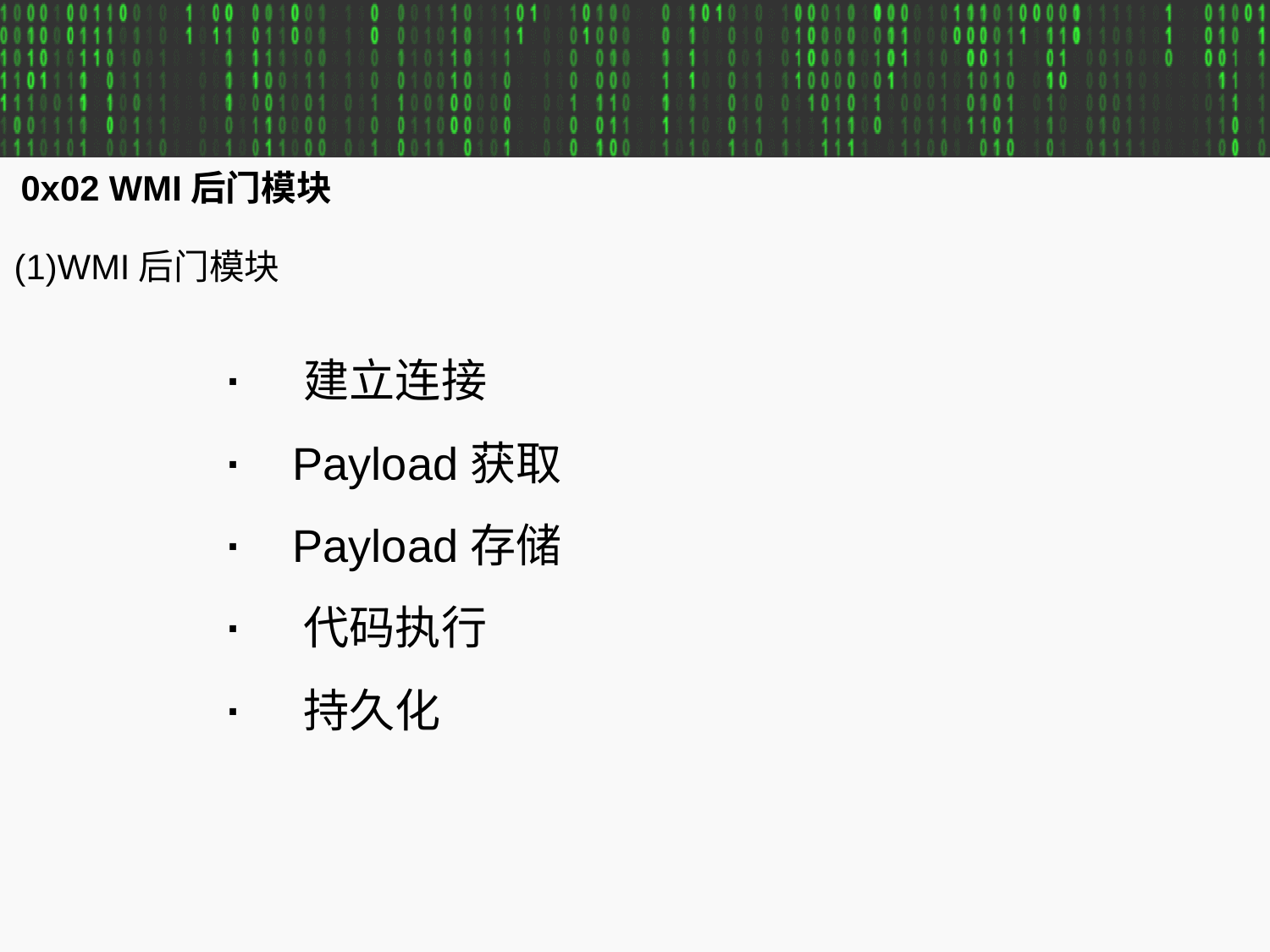

0x02 WMI后门模块
(1)WMI后门模块
·    建立连接
·    Payload获取
·    Payload存储
·    代码执行
·    持久化